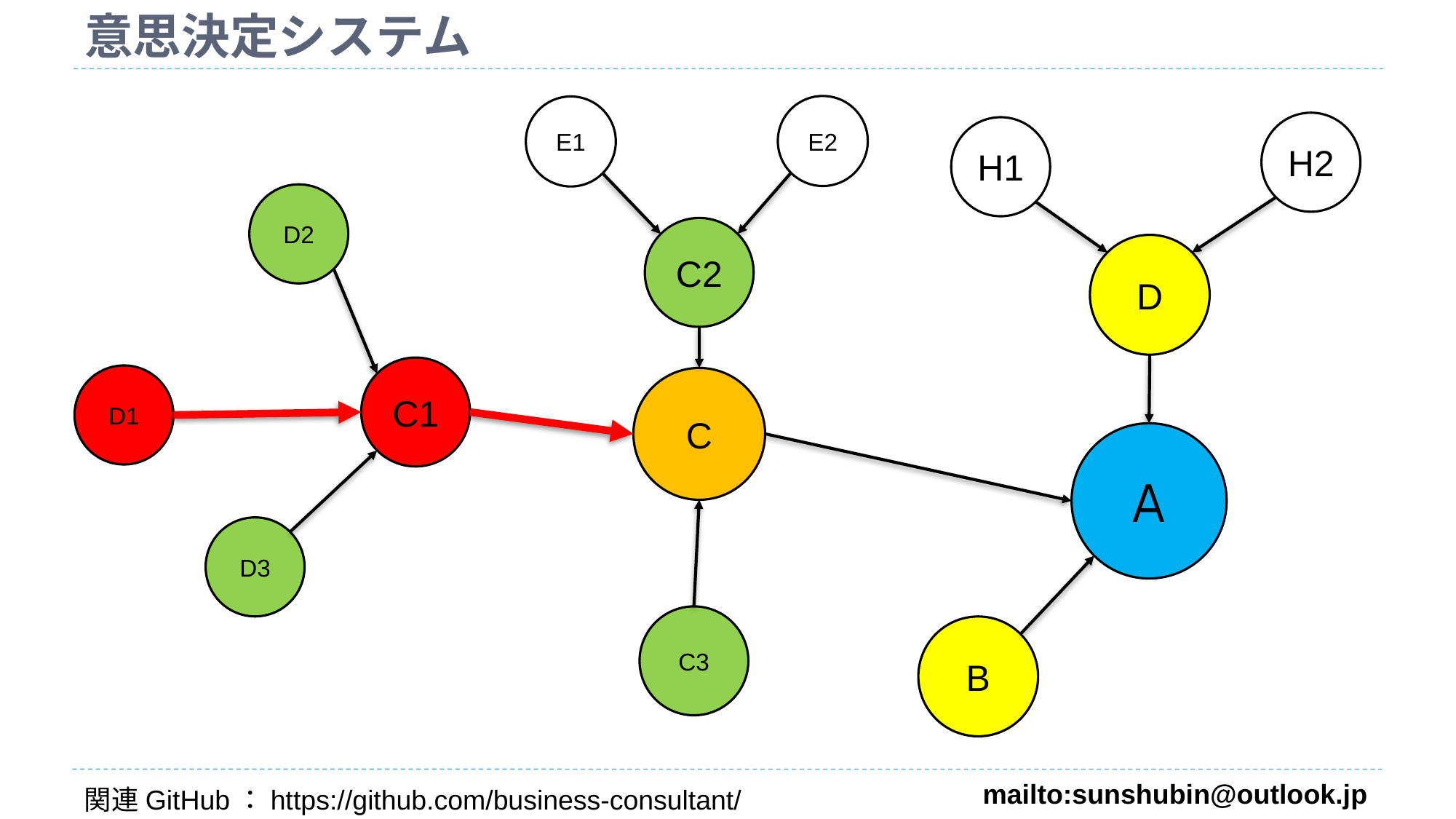

# 意思決定システム
E2
E1
H2
H1
D2
C2
D
C1
D1
C
A
D3
C3
B
関連GitHub：https://github.com/business-consultant/